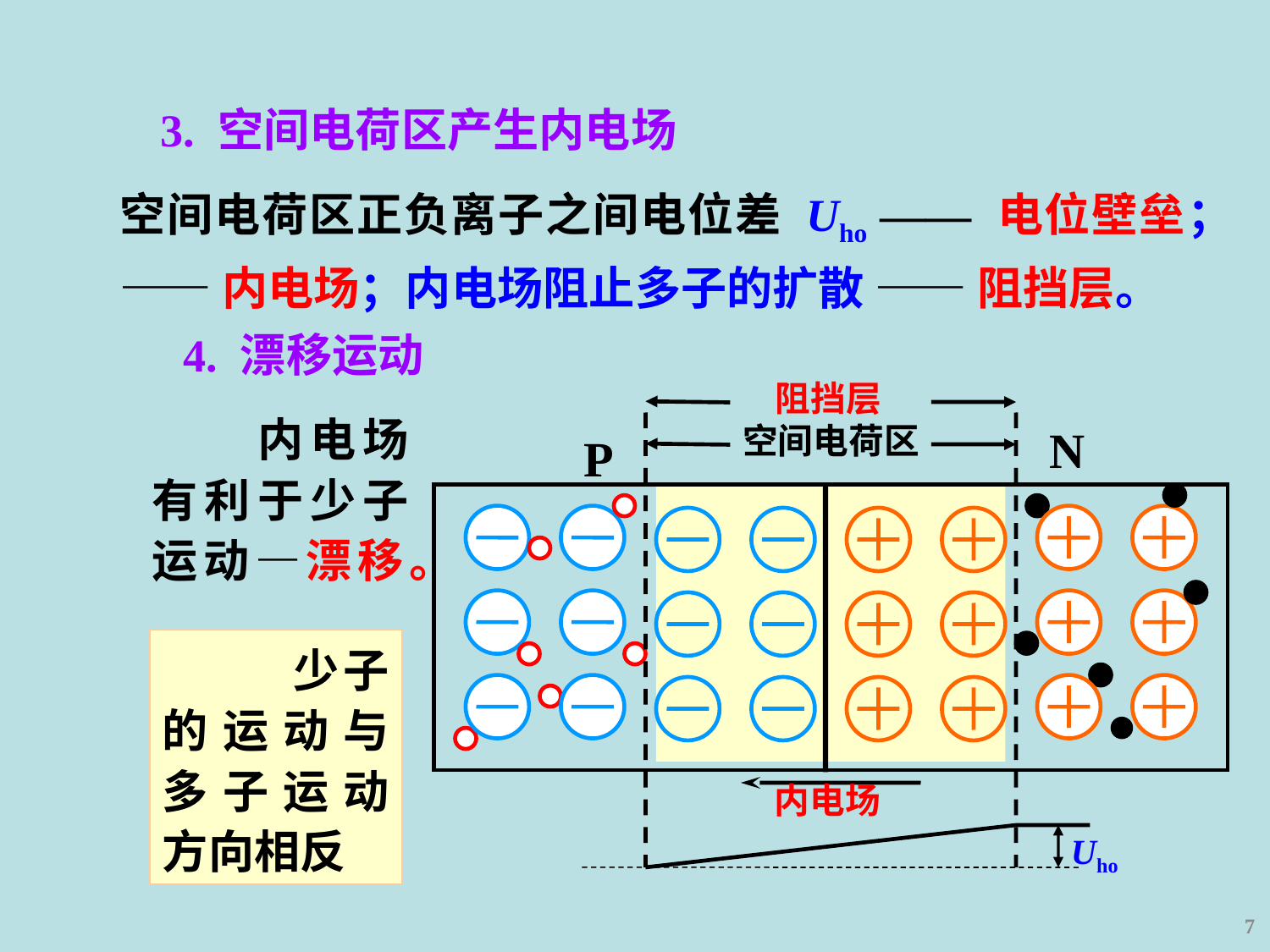

3. 空间电荷区产生内电场
空间电荷区正负离子之间电位差 Uho —— 电位壁垒；—— 内电场；内电场阻止多子的扩散 —— 阻挡层。
　　4. 漂移运动
   阻挡层

　　内电场有利于少子运动—漂移。
N
P

空间电荷区

        少子的运动与多子运动方向相反
内电场

Uho

7